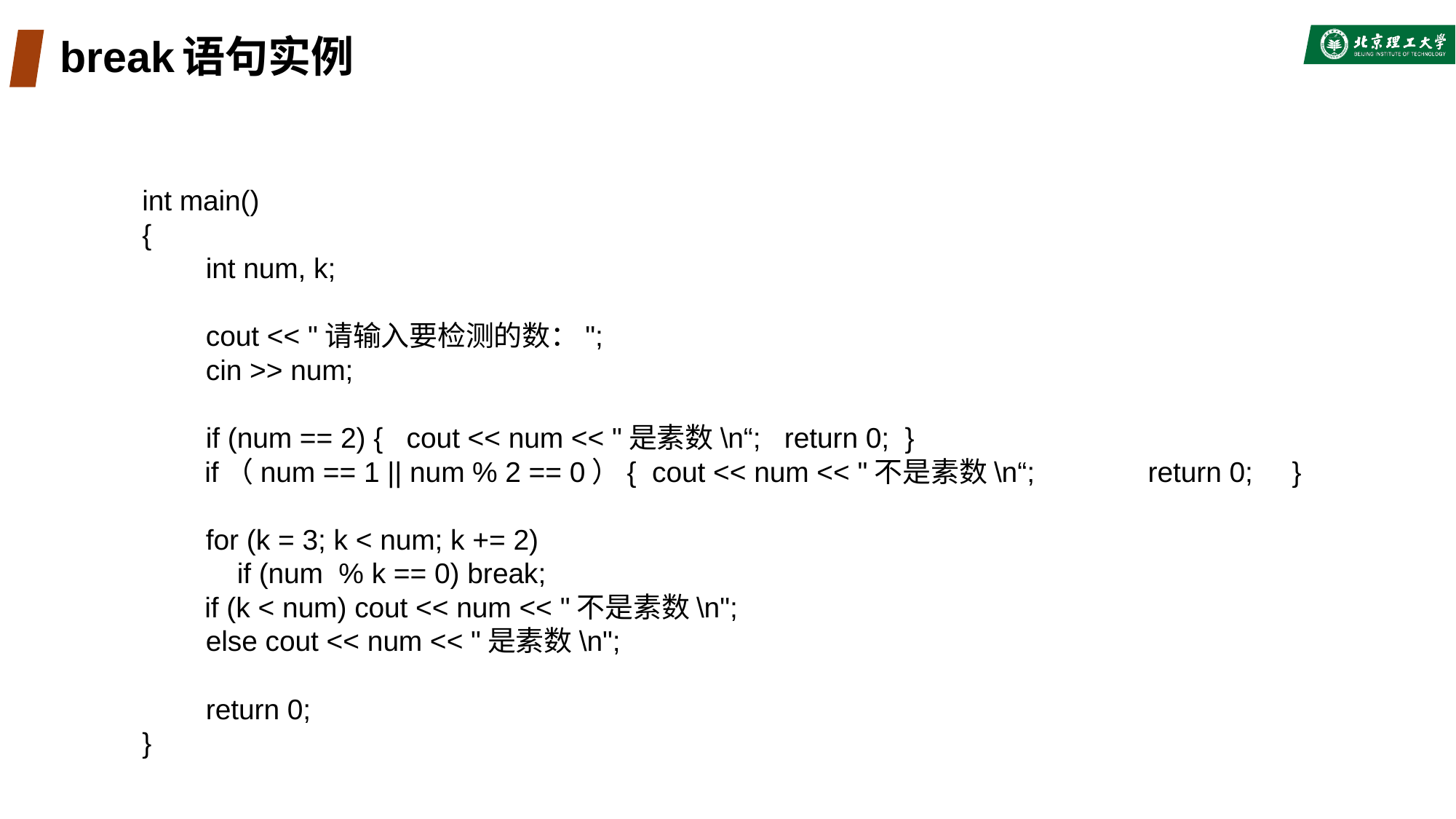

# break语句实例
int main()
{
	int num, k;

	cout << "请输入要检测的数：";
	cin >> num;

	if (num == 2) {   cout << num << "是素数\n“;   return 0;  }
        if（num == 1 || num % 2 == 0）{  cout << num << "不是素数\n“;	   return 0;     }

	for (k = 3; k < num; k += 2)
	    if (num  % k == 0) break;
        if (k < num) cout << num << "不是素数\n";
	else cout << num << "是素数\n";

	return 0;
}